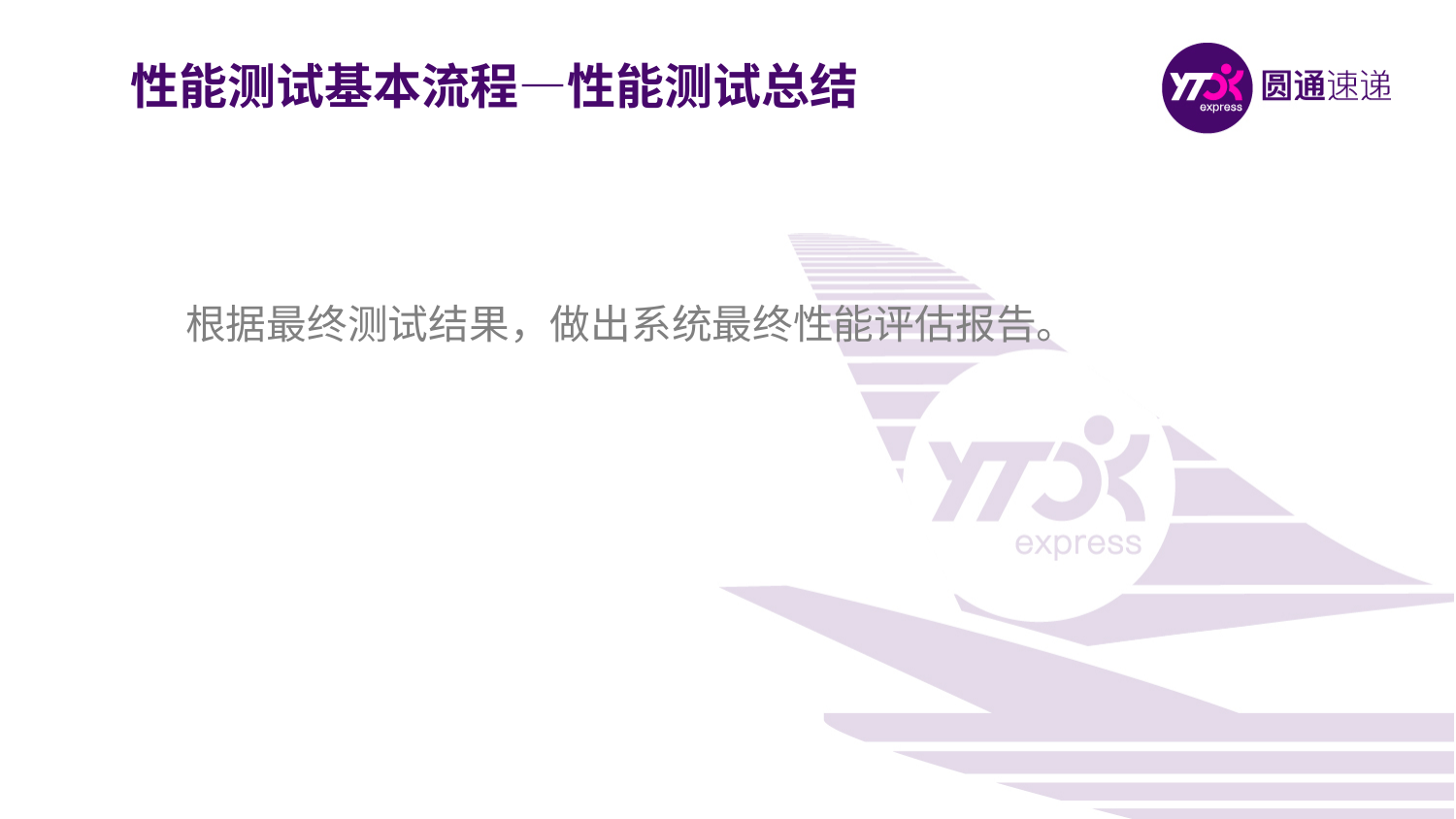

性能测试基本流程—性能测试总结

     根据最终测试结果，做出系统最终性能评估报告。